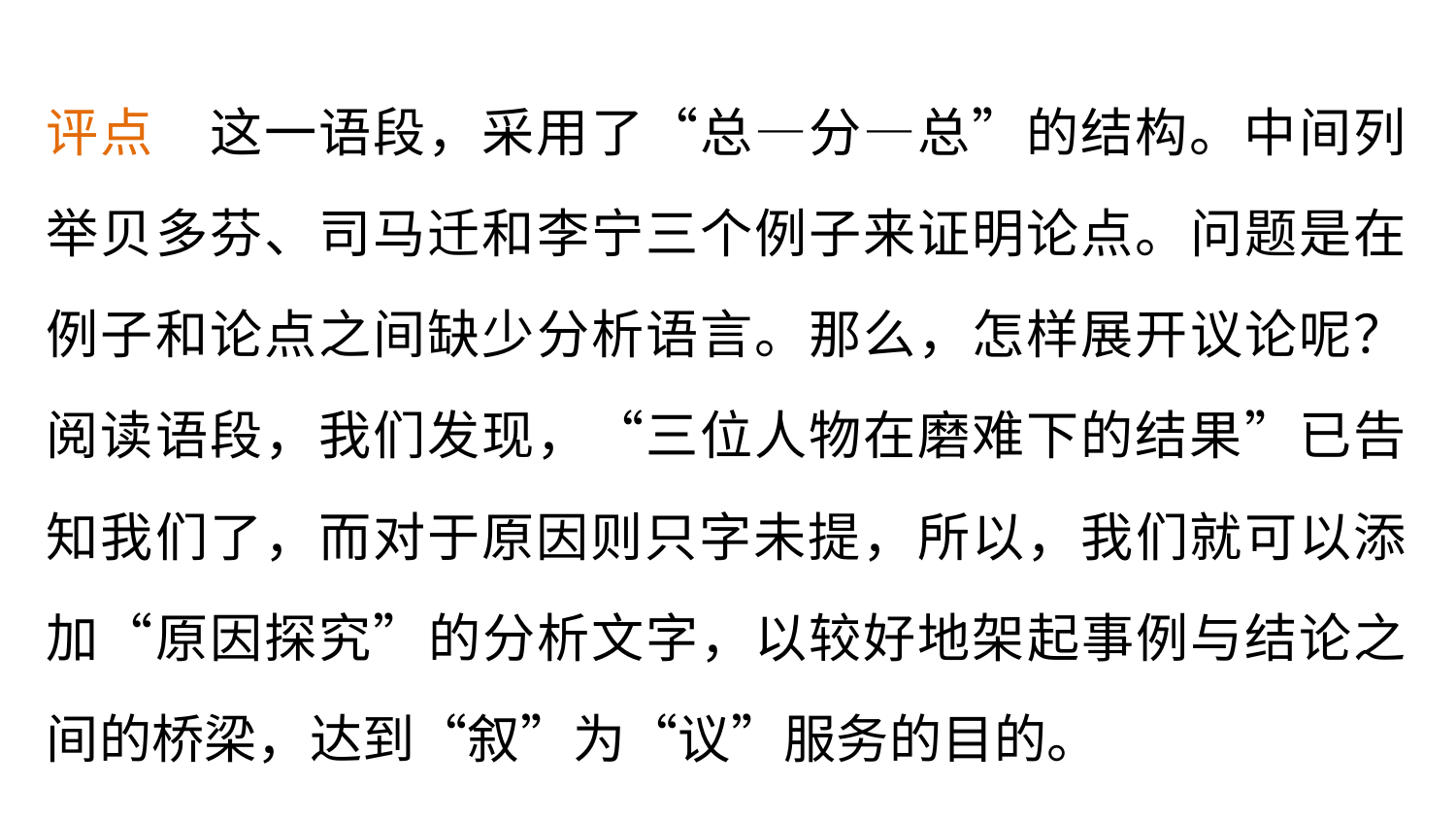

评点　这一语段，采用了“总—分—总”的结构。中间列举贝多芬、司马迁和李宁三个例子来证明论点。问题是在例子和论点之间缺少分析语言。那么，怎样展开议论呢？阅读语段，我们发现，“三位人物在磨难下的结果”已告知我们了，而对于原因则只字未提，所以，我们就可以添加“原因探究”的分析文字，以较好地架起事例与结论之间的桥梁，达到“叙”为“议”服务的目的。